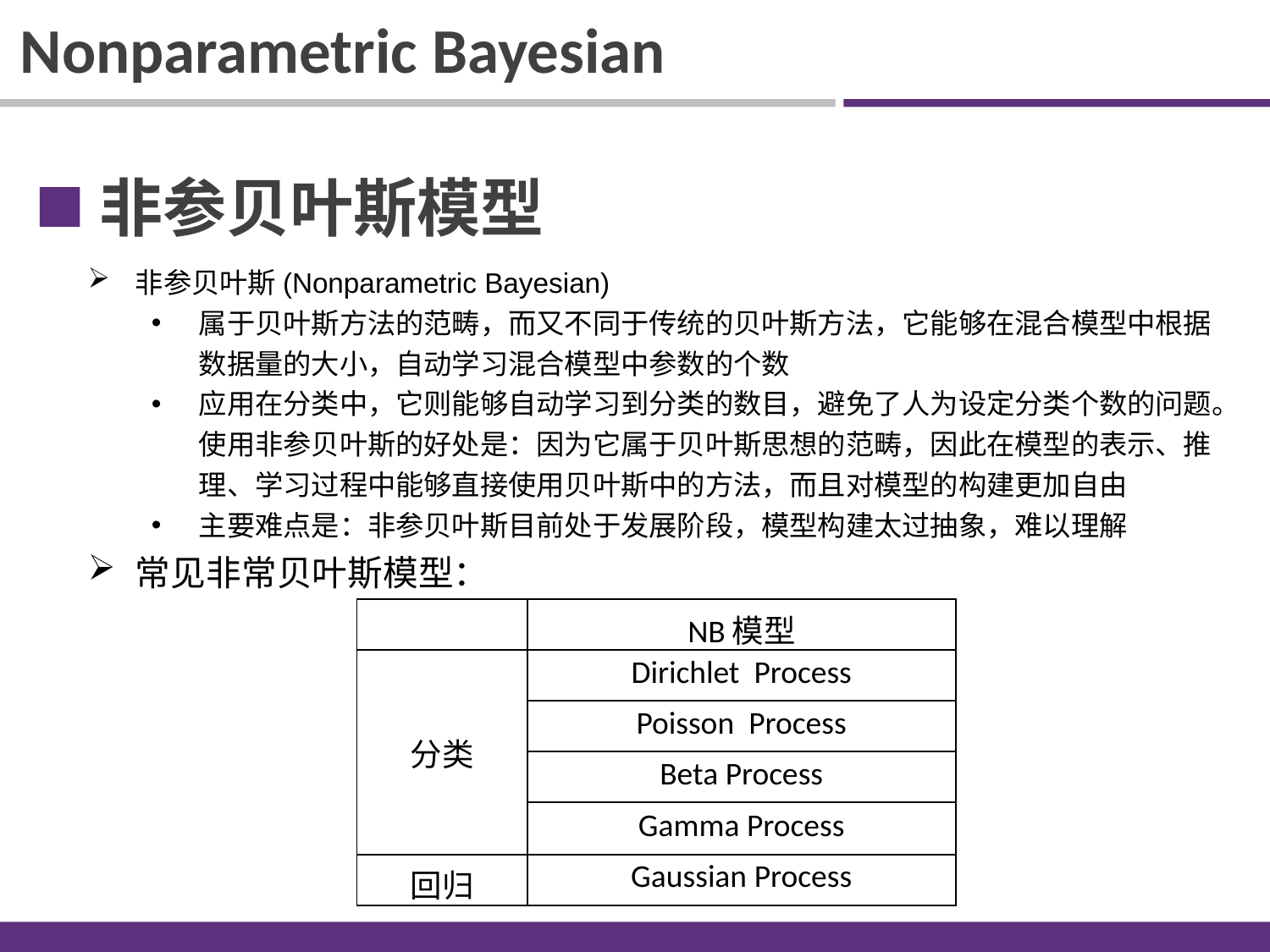

Nonparametric Bayesian

非参贝叶斯模型

非参贝叶斯(Nonparametric Bayesian)
属于贝叶斯方法的范畴，而又不同于传统的贝叶斯方法，它能够在混合模型中根据数据量的大小，自动学习混合模型中参数的个数
应用在分类中，它则能够自动学习到分类的数目，避免了人为设定分类个数的问题。使用非参贝叶斯的好处是：因为它属于贝叶斯思想的范畴，因此在模型的表示、推理、学习过程中能够直接使用贝叶斯中的方法，而且对模型的构建更加自由
主要难点是：非参贝叶斯目前处于发展阶段，模型构建太过抽象，难以理解
常见非常贝叶斯模型：
|  | NB模型 |
| --- | --- |
| 分类 | Dirichlet Process |
|  | Poisson Process |
|  | Beta Process |
|  | Gamma Process |
| 回归 | Gaussian Process |